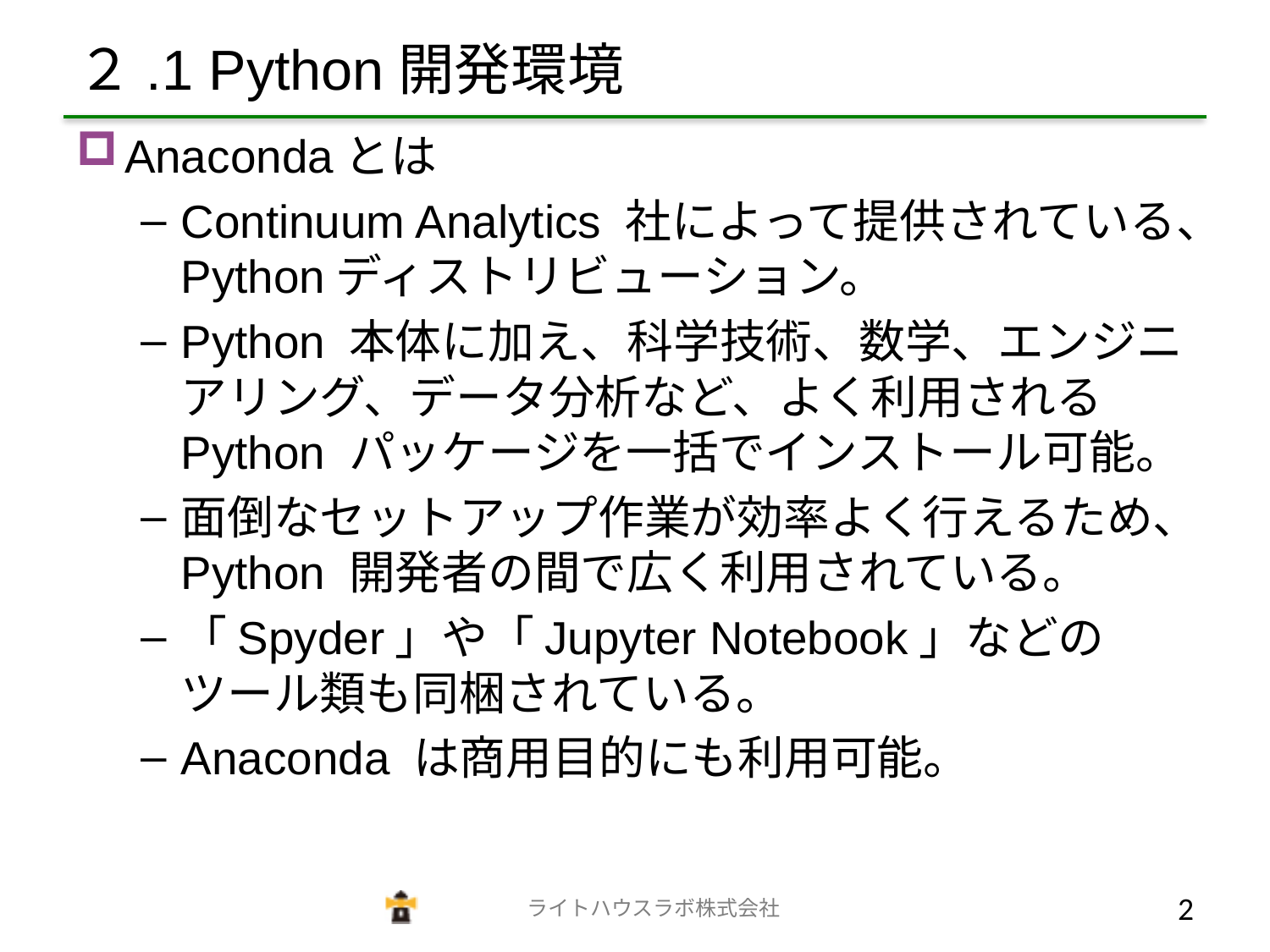

# ２.1 Python開発環境
Anacondaとは
Continuum Analytics 社によって提供されている、Pythonディストリビューション。
Python 本体に加え、科学技術、数学、エンジニアリング、データ分析など、よく利用される Python パッケージを一括でインストール可能。
面倒なセットアップ作業が効率よく行えるため、Python 開発者の間で広く利用されている。
「Spyder」や「Jupyter Notebook」などのツール類も同梱されている。
Anaconda は商用目的にも利用可能。

　　　　　　　　　　　　　ライトハウスラボ株式会社
2